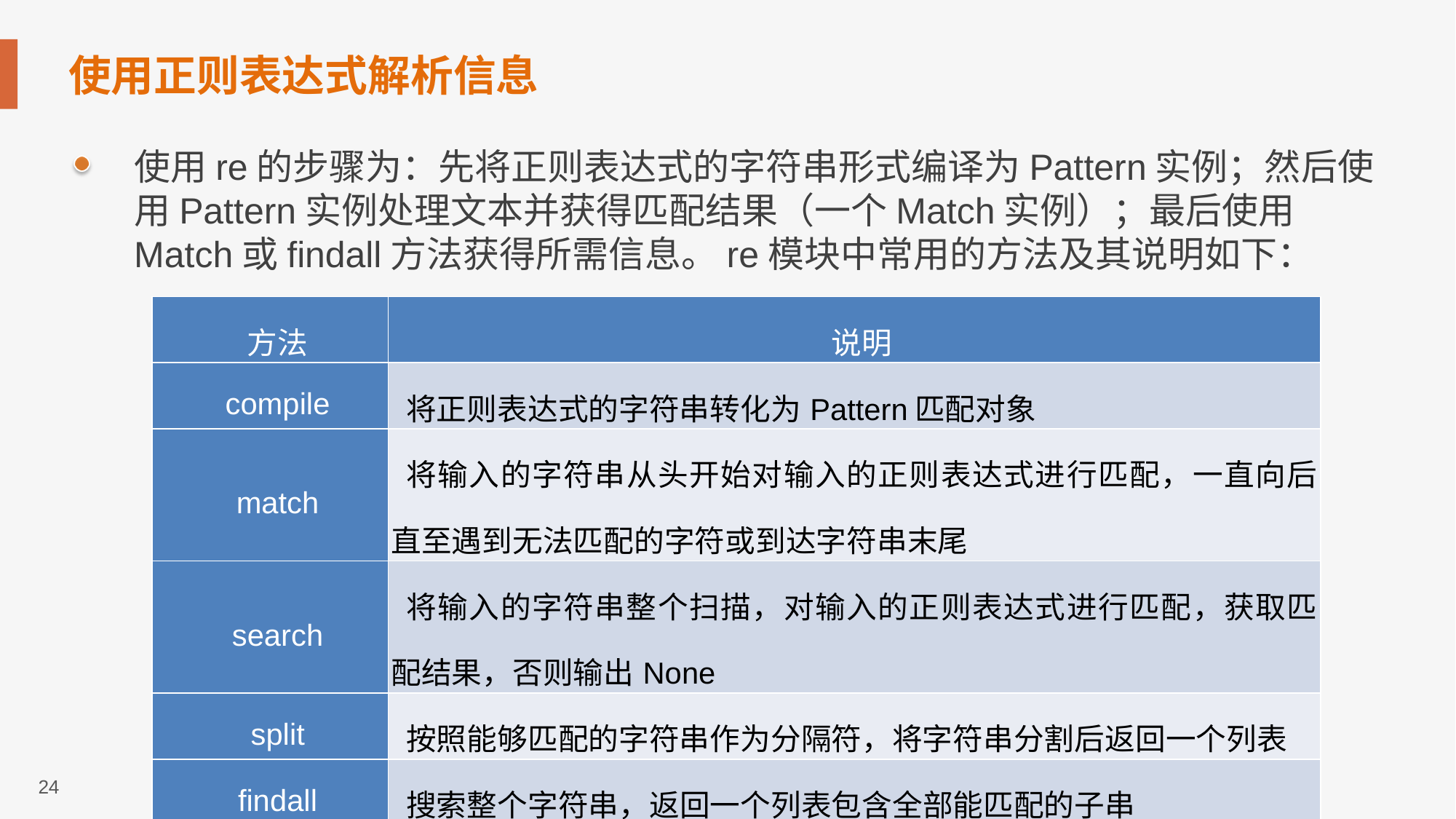

# 使用正则表达式解析信息
使用re的步骤为：先将正则表达式的字符串形式编译为Pattern实例；然后使用Pattern实例处理文本并获得匹配结果（一个Match实例）；最后使用Match或findall方法获得所需信息。re模块中常用的方法及其说明如下：

| 方法 | 说明 |
| --- | --- |
| compile | 将正则表达式的字符串转化为Pattern匹配对象 |
| match | 将输入的字符串从头开始对输入的正则表达式进行匹配，一直向后直至遇到无法匹配的字符或到达字符串末尾 |
| search | 将输入的字符串整个扫描，对输入的正则表达式进行匹配，获取匹配结果，否则输出None |
| split | 按照能够匹配的字符串作为分隔符，将字符串分割后返回一个列表 |
| findall | 搜索整个字符串，返回一个列表包含全部能匹配的子串 |
| finditer | 与findall方法作用类似，以迭代器的形式返回结果 |
| sub | 使用指定内容替换字符串中匹配的每一个子串内容 |